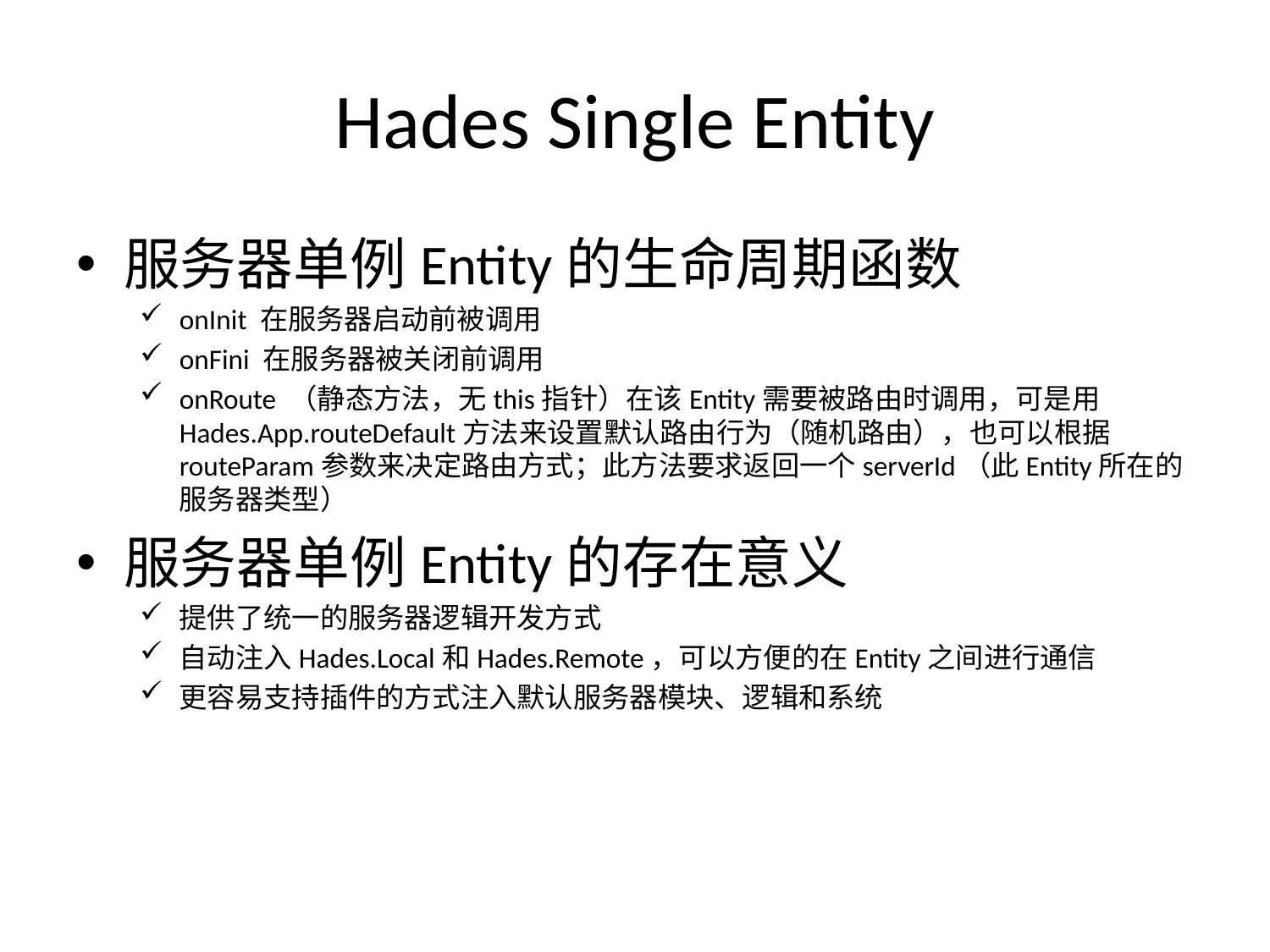

# Hades Single Entity
服务器单例Entity的生命周期函数
onInit 在服务器启动前被调用
onFini 在服务器被关闭前调用
onRoute （静态方法，无this指针）在该Entity需要被路由时调用，可是用Hades.App.routeDefault方法来设置默认路由行为（随机路由），也可以根据routeParam参数来决定路由方式；此方法要求返回一个serverId（此Entity所在的服务器类型）
服务器单例Entity的存在意义
提供了统一的服务器逻辑开发方式
自动注入Hades.Local和Hades.Remote，可以方便的在Entity之间进行通信
更容易支持插件的方式注入默认服务器模块、逻辑和系统